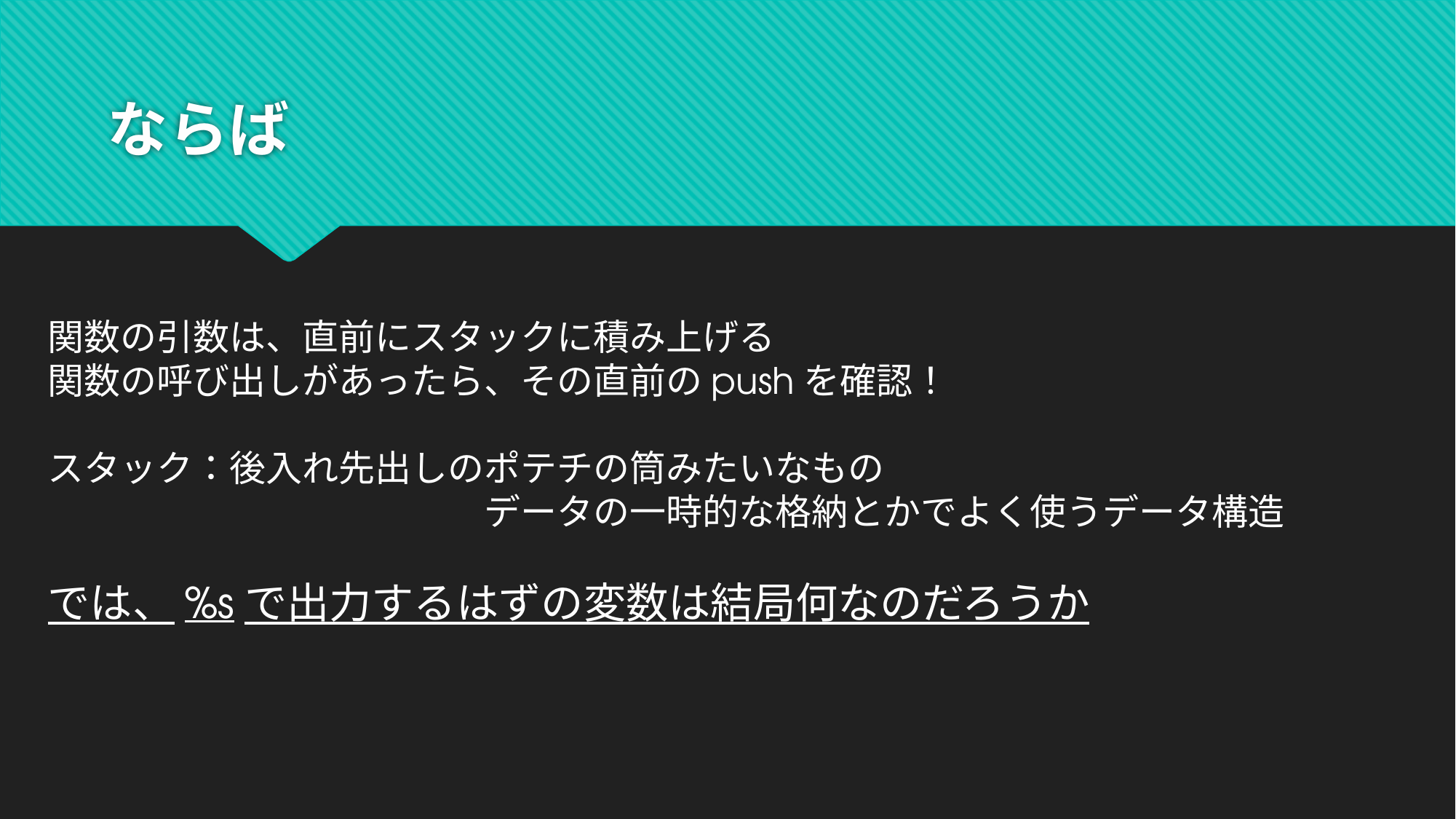

# ならば
関数の引数は、直前にスタックに積み上げる
関数の呼び出しがあったら、その直前のpushを確認！

スタック：後入れ先出しのポテチの筒みたいなもの
				データの一時的な格納とかでよく使うデータ構造

では、%sで出力するはずの変数は結局何なのだろうか